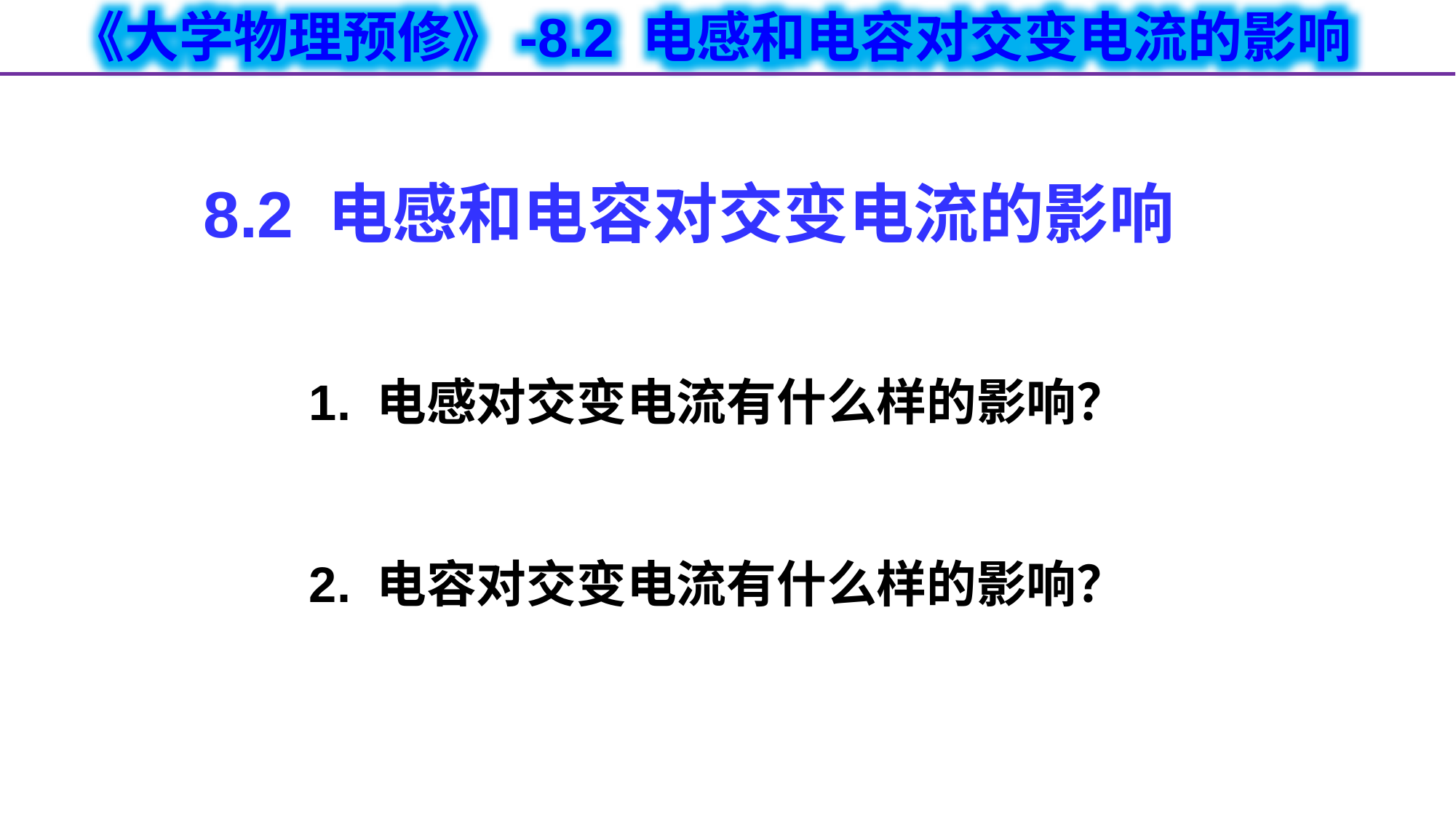

8.2 电感和电容对交变电流的影响
1. 电感对交变电流有什么样的影响？
2. 电容对交变电流有什么样的影响？